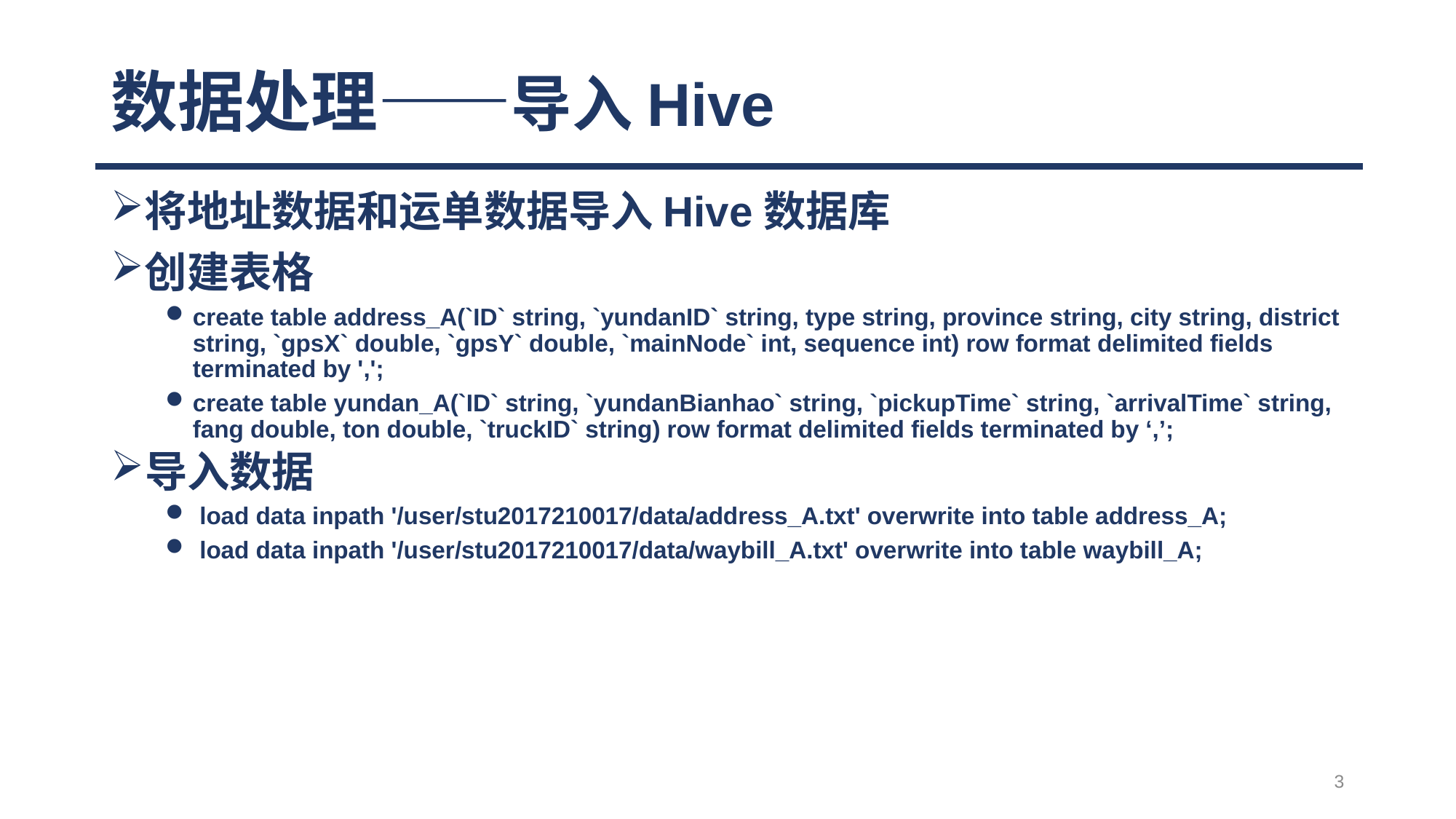

# 数据处理——导入Hive
将地址数据和运单数据导入Hive数据库
创建表格
create table address_A(`ID` string, `yundanID` string, type string, province string, city string, district string, `gpsX` double, `gpsY` double, `mainNode` int, sequence int) row format delimited fields terminated by ',';
create table yundan_A(`ID` string, `yundanBianhao` string, `pickupTime` string, `arrivalTime` string, fang double, ton double, `truckID` string) row format delimited fields terminated by ‘,’;
导入数据
load data inpath '/user/stu2017210017/data/address_A.txt' overwrite into table address_A;
load data inpath '/user/stu2017210017/data/waybill_A.txt' overwrite into table waybill_A;
3